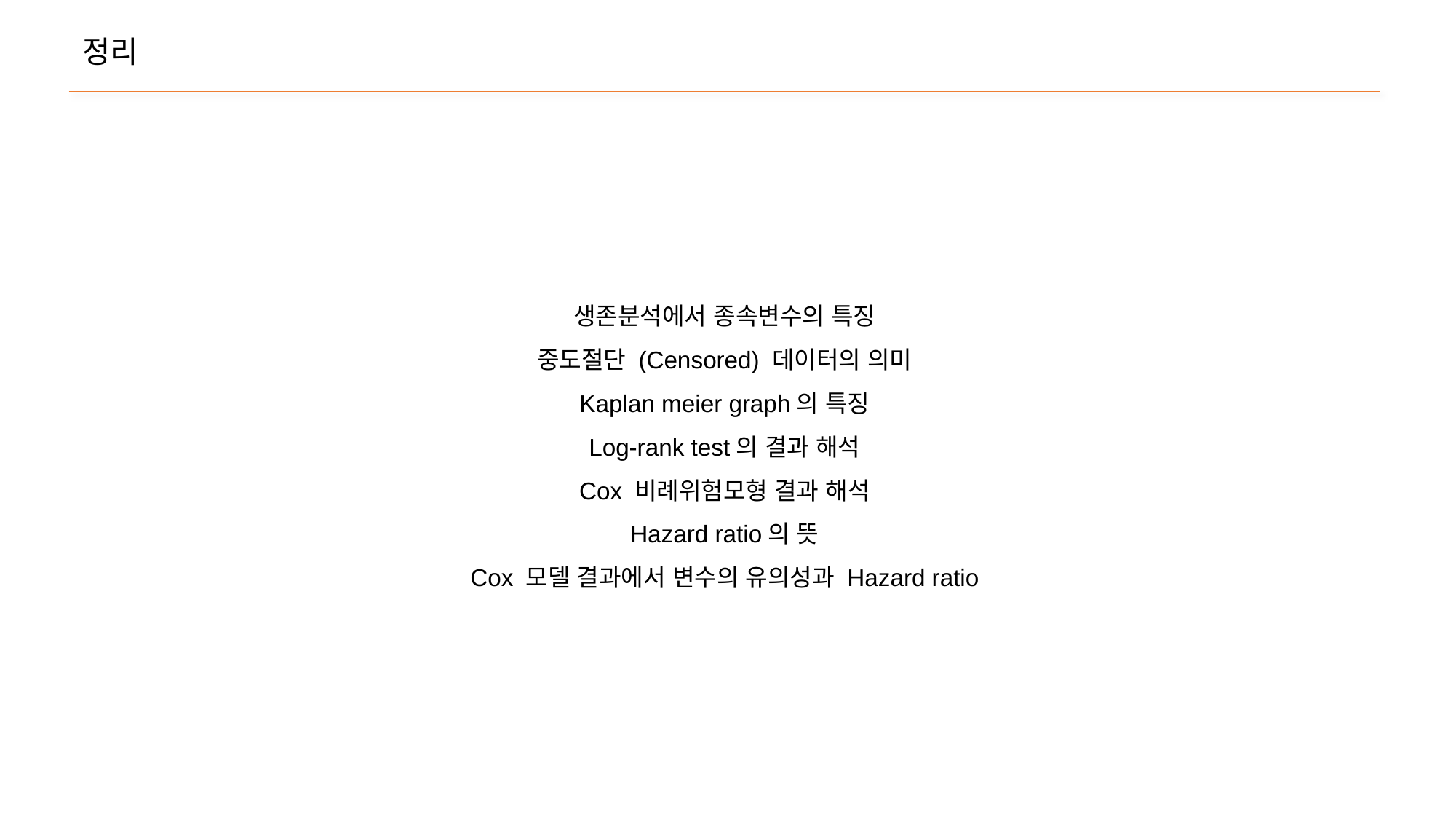

정리
생존분석에서 종속변수의 특징
중도절단 (Censored) 데이터의 의미
Kaplan meier graph의 특징
Log-rank test의 결과 해석
Cox 비례위험모형 결과 해석
Hazard ratio의 뜻
Cox 모델 결과에서 변수의 유의성과 Hazard ratio